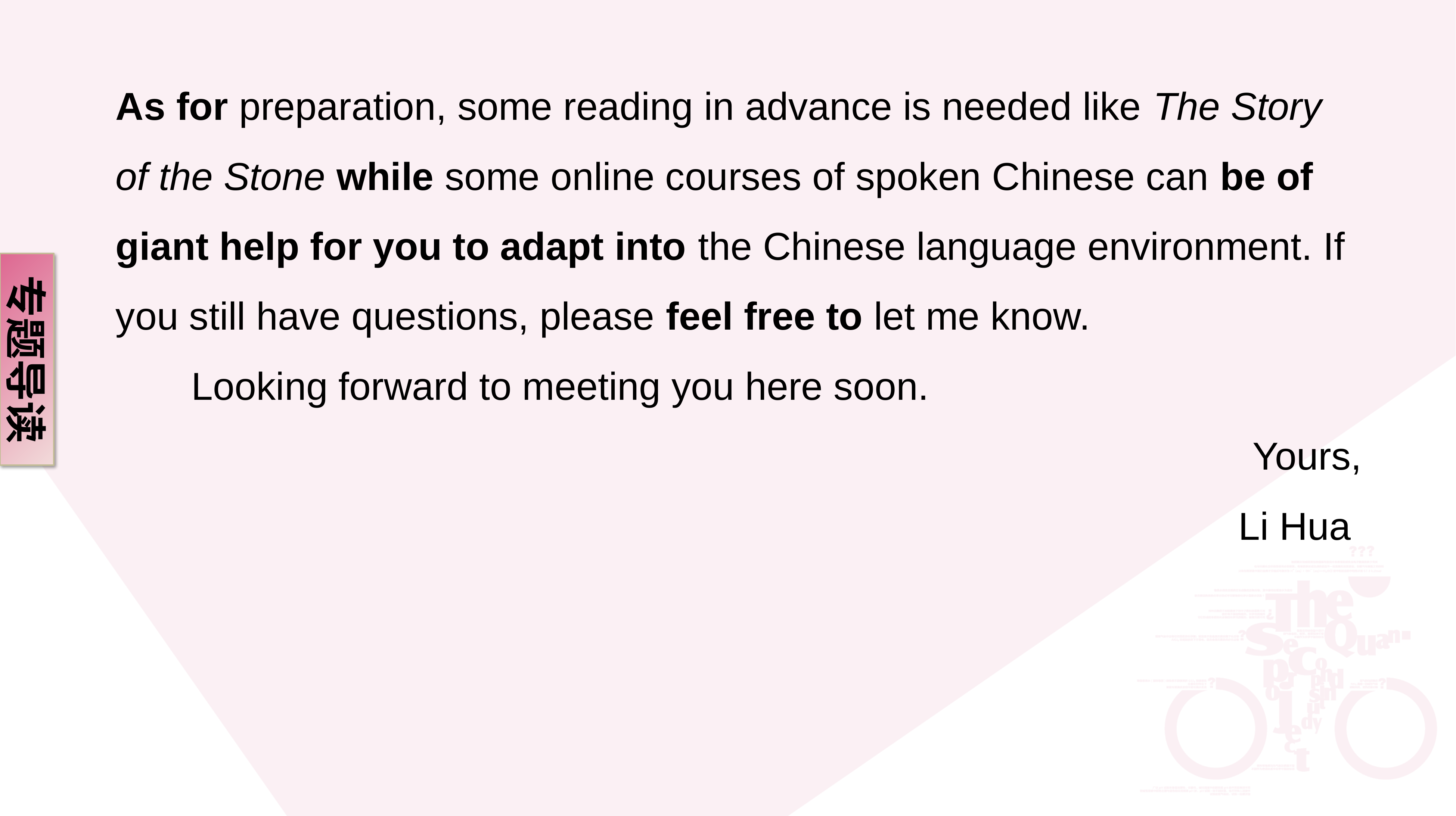

As for preparation, some reading in advance is needed like The Story of the Stone while some online courses of spoken Chinese can be of giant help for you to adapt into the Chinese language environment. If you still have questions, please feel free to let me know.
       Looking forward to meeting you here soon.
Yours,
Li Hua
专题导读